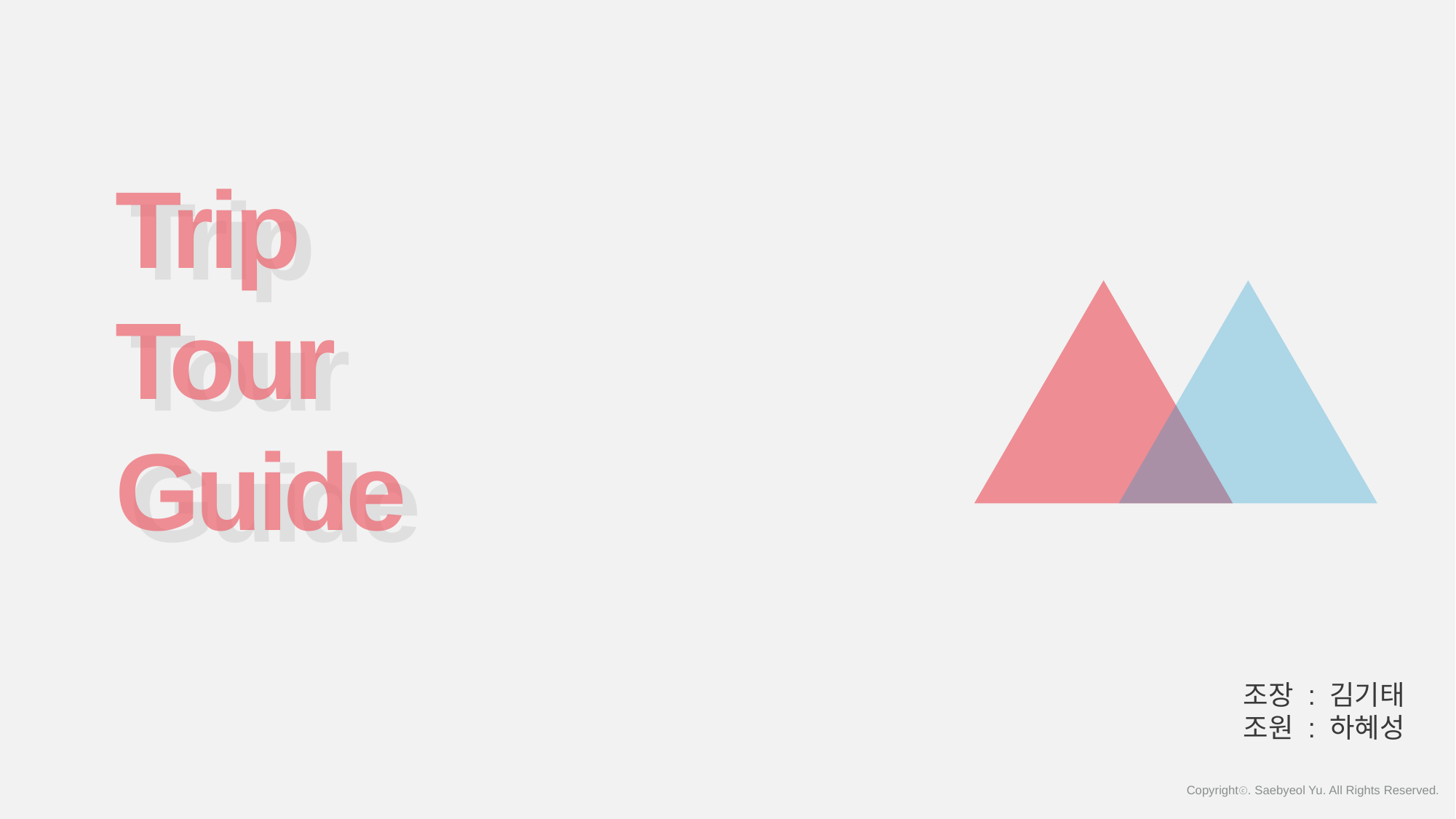

Trip
Tour
Guide
Trip
Tour
Guide

조장 : 김기태
조원 : 하혜성